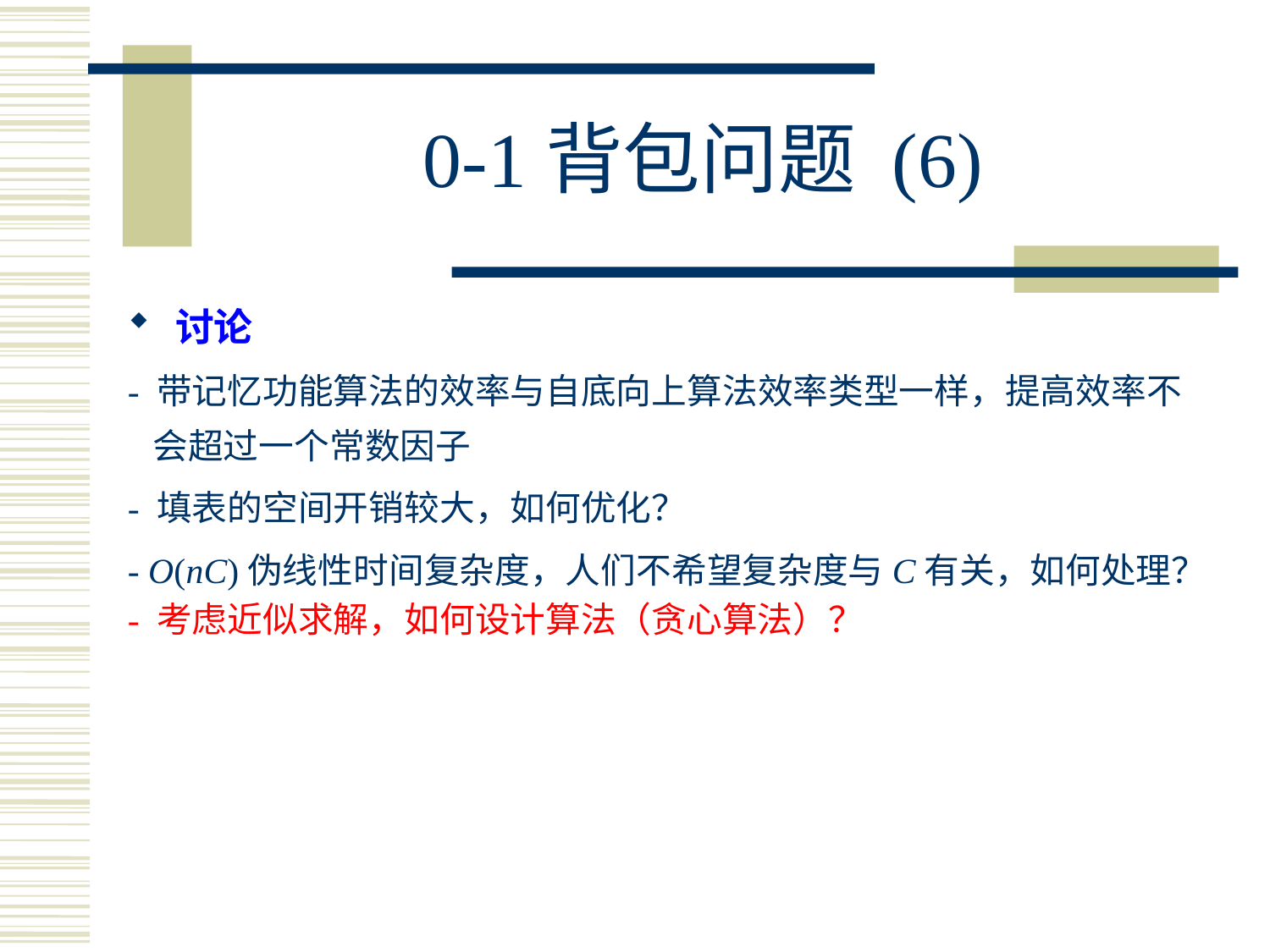

# 0-1背包问题 (6)
讨论
- 带记忆功能算法的效率与自底向上算法效率类型一样，提高效率不会超过一个常数因子
- 填表的空间开销较大，如何优化？
- O(nC)伪线性时间复杂度，人们不希望复杂度与C有关，如何处理？
- 考虑近似求解，如何设计算法（贪心算法）？